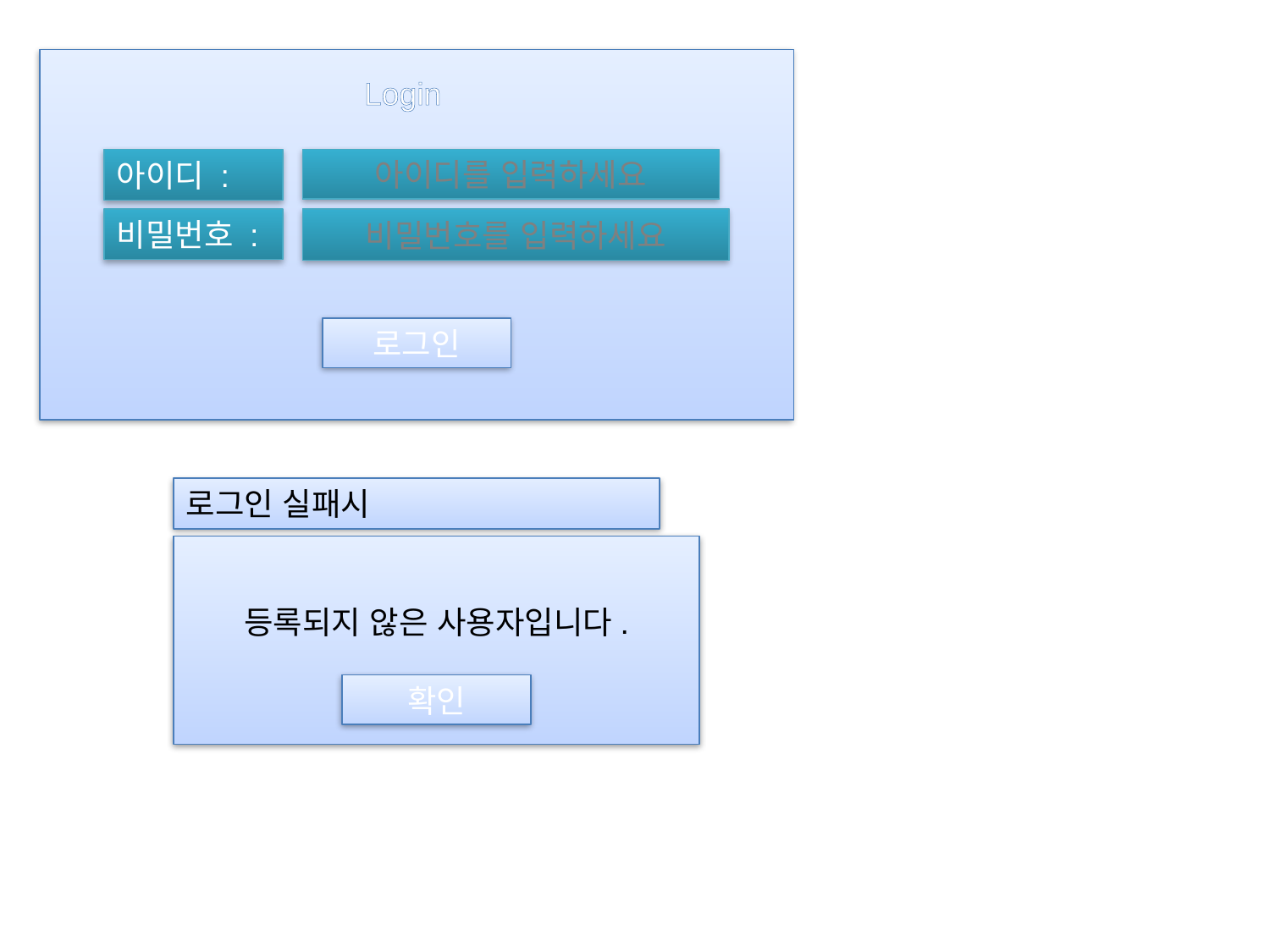

Login
아이디 :
아이디를 입력하세요
비밀번호 :
비밀번호를 입력하세요
로그인
로그인 실패시
등록되지 않은 사용자입니다.

확인